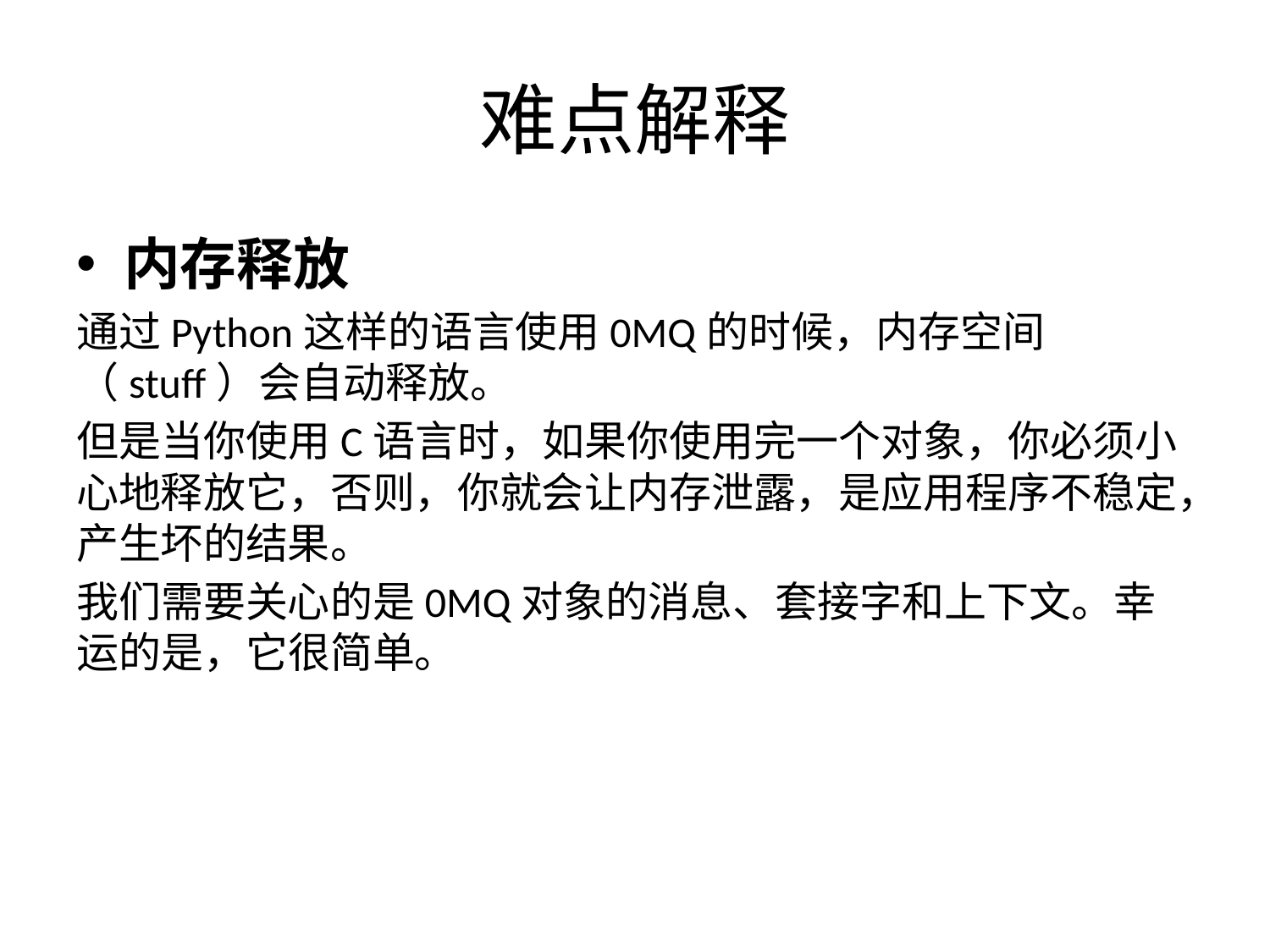

# 难点解释
内存释放
通过Python这样的语言使用0MQ的时候，内存空间（stuff）会自动释放。
但是当你使用C语言时，如果你使用完一个对象，你必须小心地释放它，否则，你就会让内存泄露，是应用程序不稳定，产生坏的结果。
我们需要关心的是0MQ对象的消息、套接字和上下文。幸运的是，它很简单。